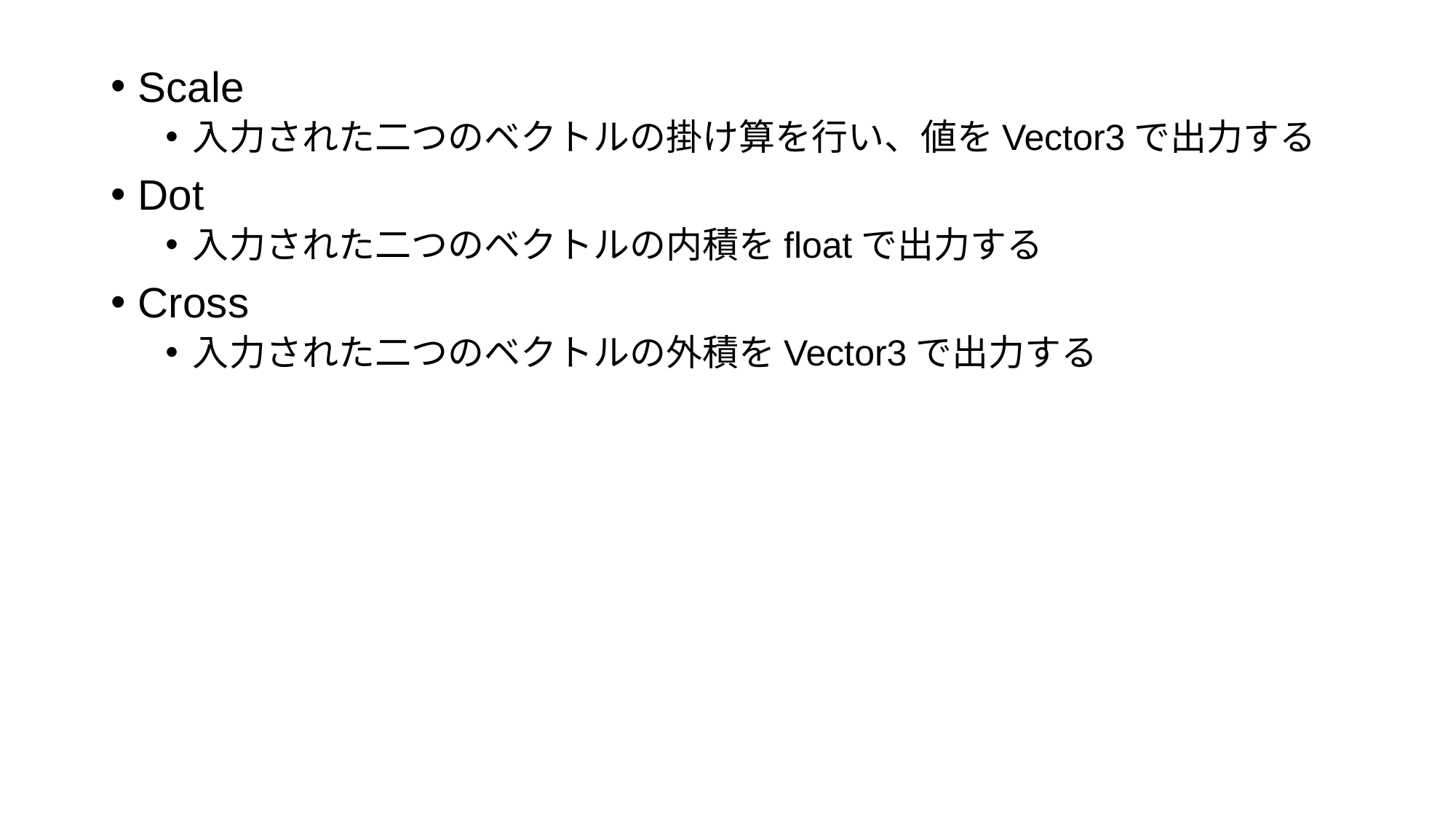

Scale
入力された二つのベクトルの掛け算を行い、値をVector3で出力する
Dot
入力された二つのベクトルの内積をfloatで出力する
Cross
入力された二つのベクトルの外積をVector3で出力する